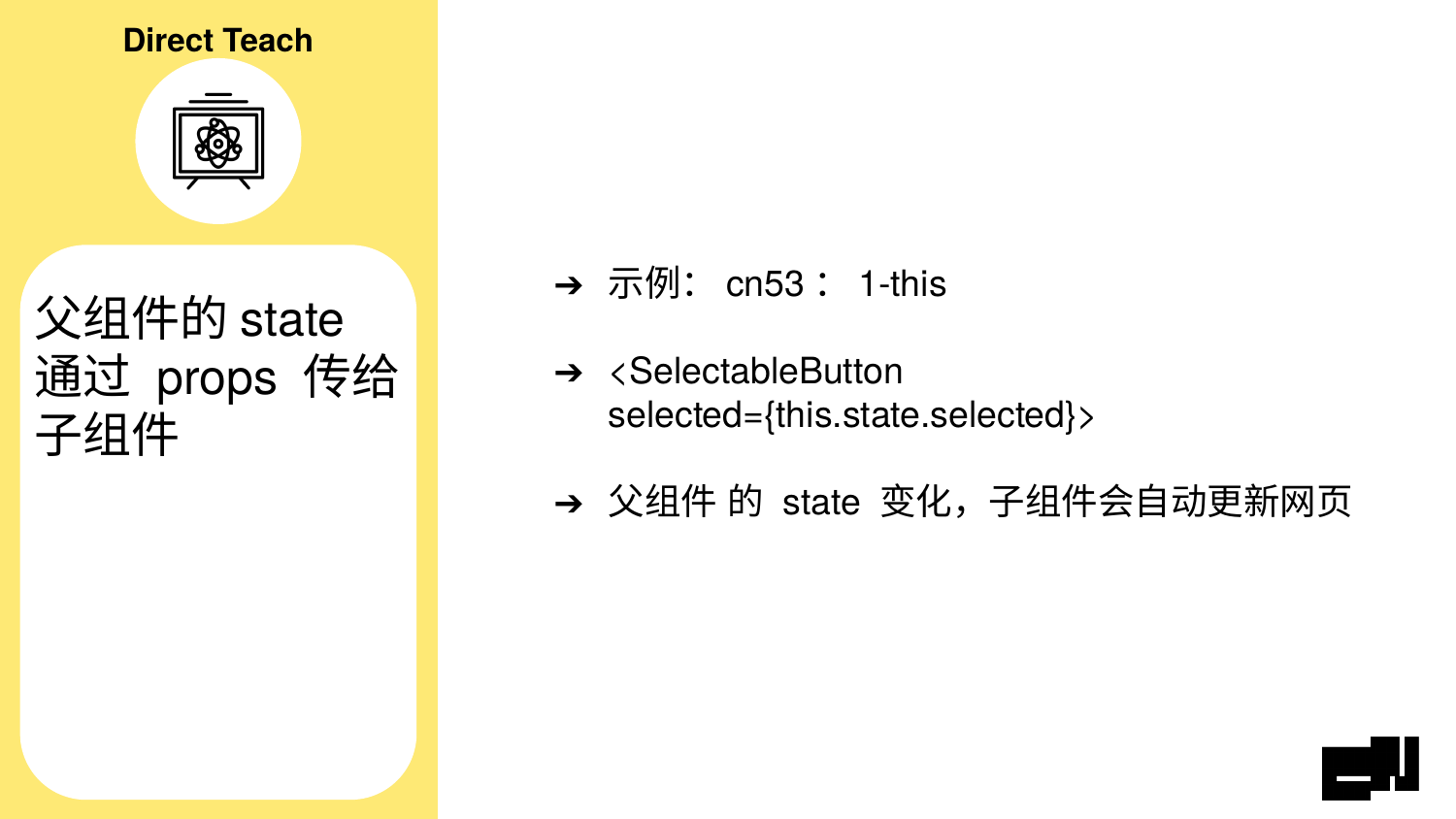

示例：cn53：1-this

<SelectableButton selected={this.state.selected}>

父组件 的 state 变化，子组件会自动更新网页
# 父组件的state 通过 props 传给子组件